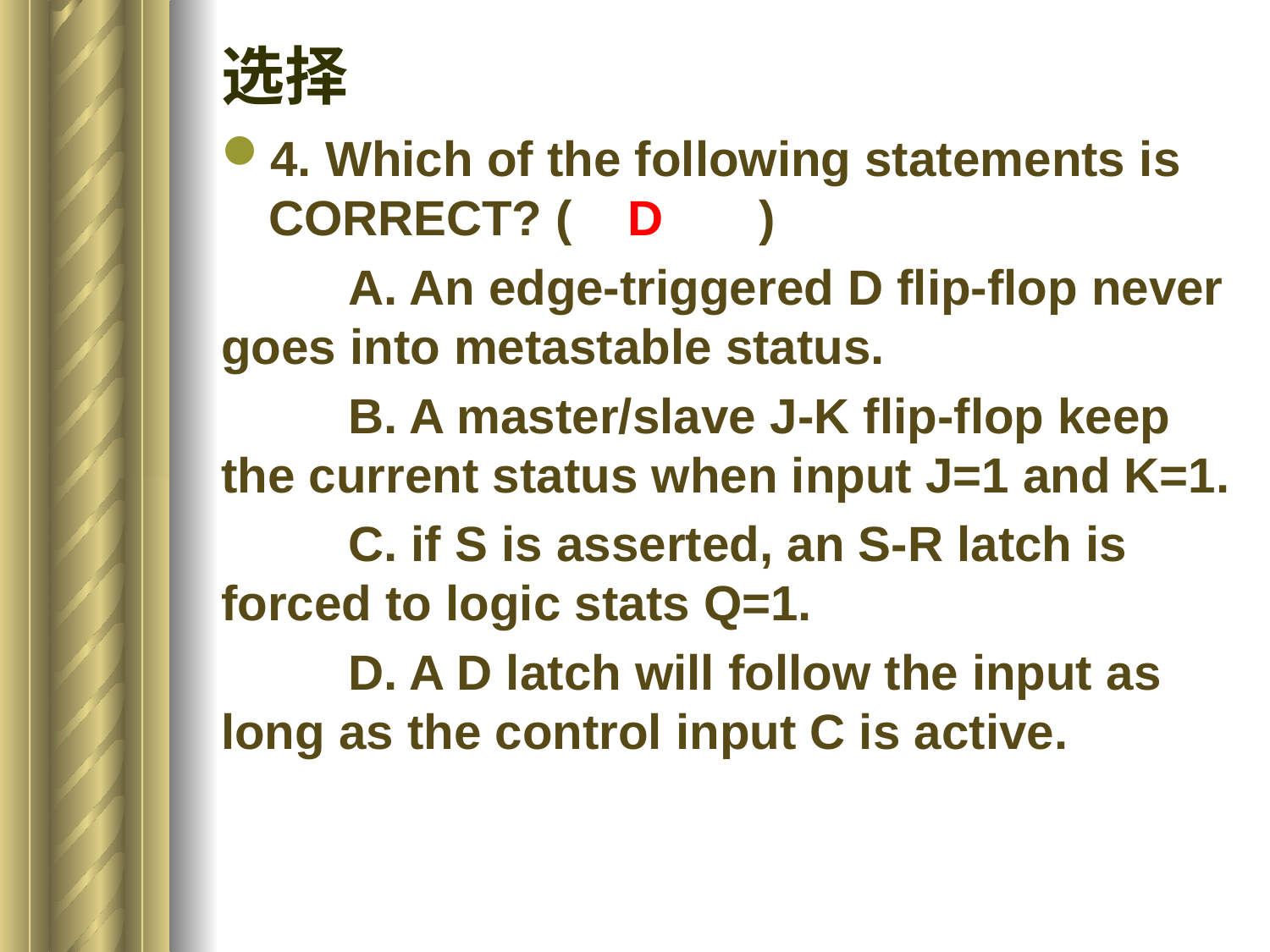

# 选择
4. Which of the following statements is CORRECT? (    D       )
	A. An edge-triggered D flip-flop never goes into metastable status.
	B. A master/slave J-K flip-flop keep the current status when input J=1 and K=1.
	C. if S is asserted, an S-R latch is forced to logic stats Q=1.
	D. A D latch will follow the input as long as the control input C is active.